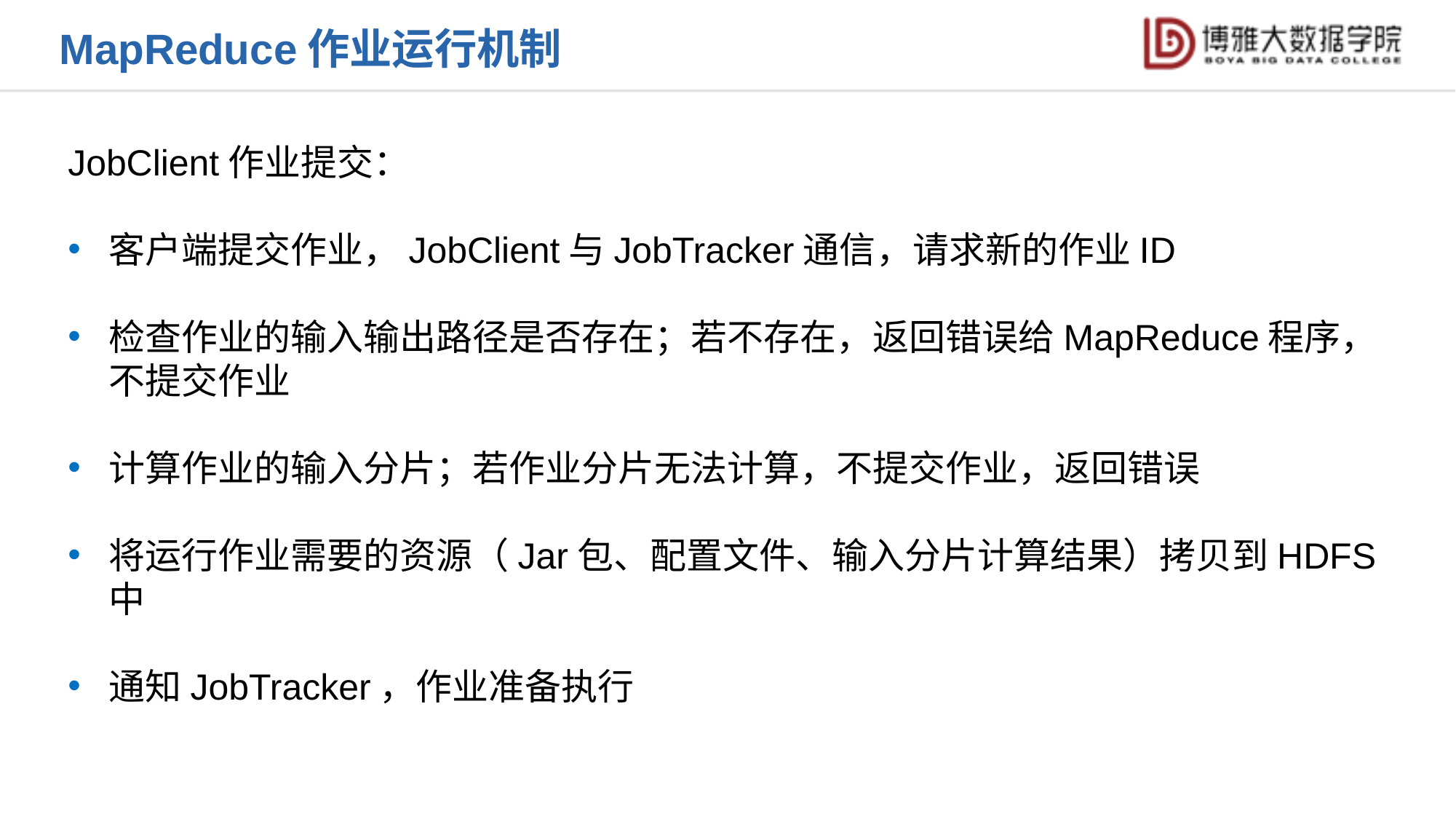

MapReduce作业运行机制

JobClient作业提交：

客户端提交作业，JobClient与JobTracker通信，请求新的作业ID

检查作业的输入输出路径是否存在；若不存在，返回错误给MapReduce程序，不提交作业

计算作业的输入分片；若作业分片无法计算，不提交作业，返回错误

将运行作业需要的资源（Jar包、配置文件、输入分片计算结果）拷贝到HDFS中

通知JobTracker，作业准备执行